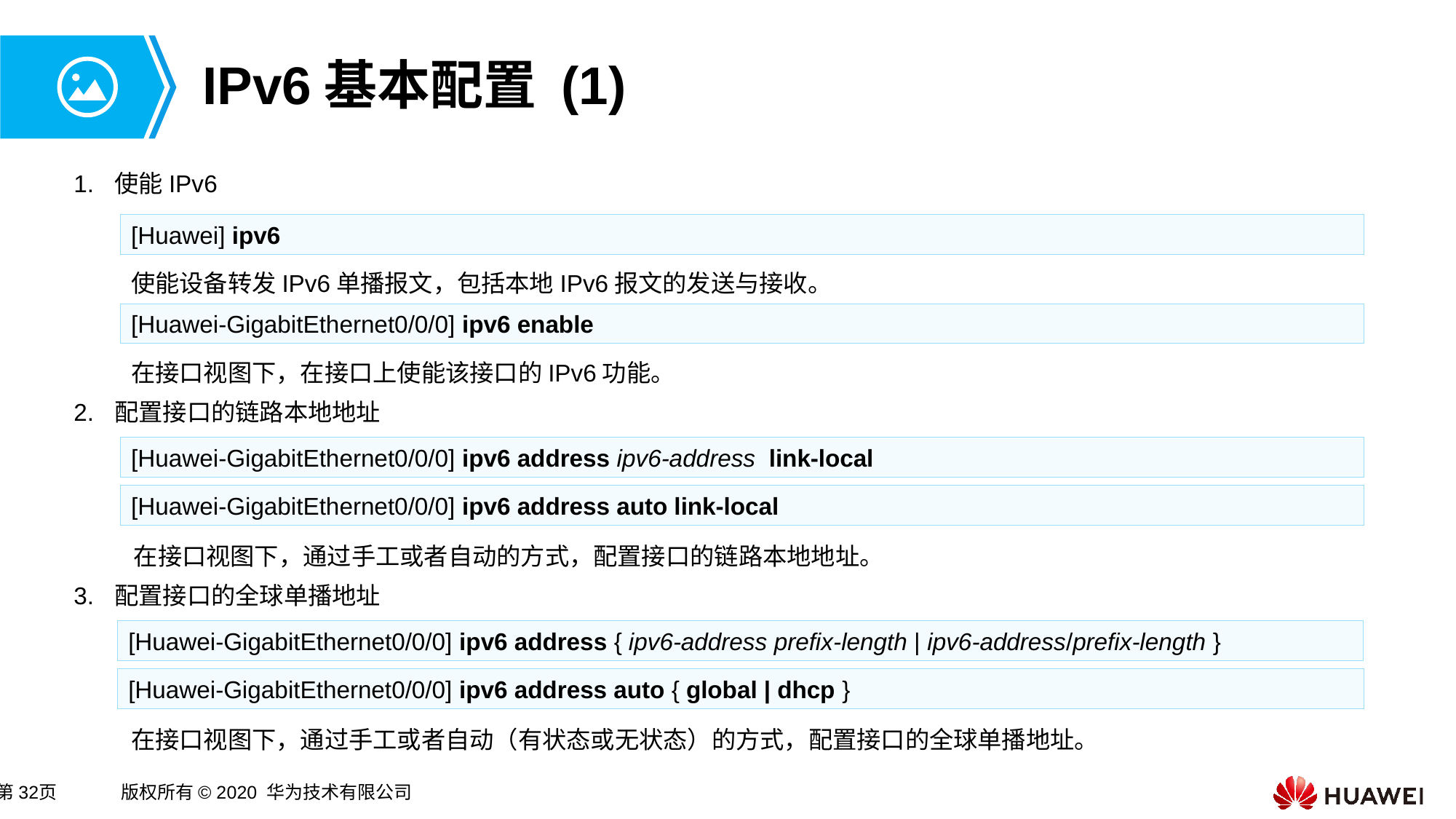

# IPv6基本配置 (1)
使能IPv6
[Huawei] ipv6
使能设备转发IPv6单播报文，包括本地IPv6报文的发送与接收。
[Huawei-GigabitEthernet0/0/0] ipv6 enable
在接口视图下，在接口上使能该接口的IPv6功能。
配置接口的链路本地地址
[Huawei-GigabitEthernet0/0/0] ipv6 address ipv6-address  link-local
[Huawei-GigabitEthernet0/0/0] ipv6 address auto link-local
在接口视图下，通过手工或者自动的方式，配置接口的链路本地地址。
配置接口的全球单播地址
[Huawei-GigabitEthernet0/0/0] ipv6 address { ipv6-address prefix-length | ipv6-address/prefix-length }
[Huawei-GigabitEthernet0/0/0] ipv6 address auto { global | dhcp }
在接口视图下，通过手工或者自动（有状态或无状态）的方式，配置接口的全球单播地址。